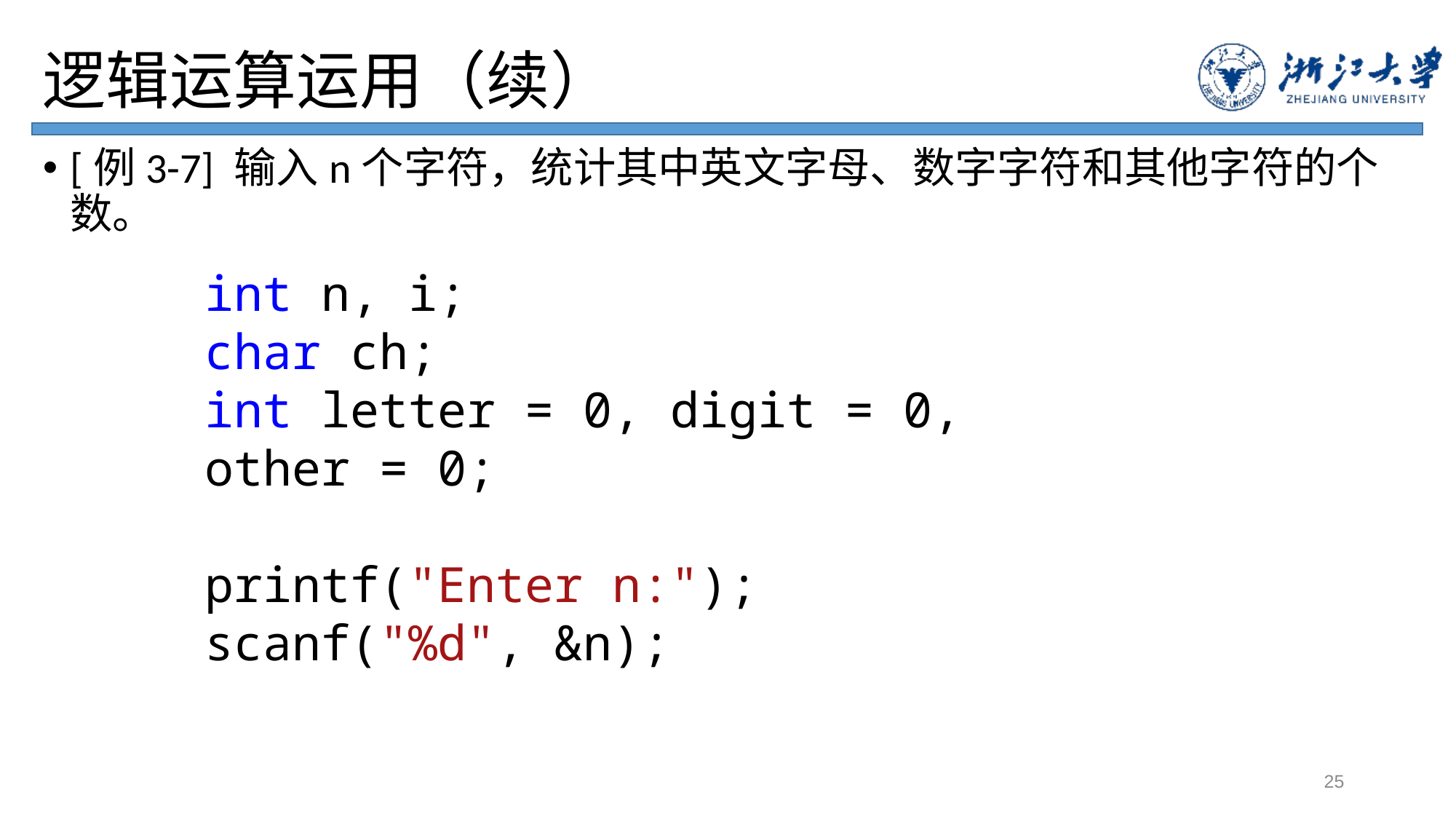

# 逻辑运算运用（续）
[例3-7] 输入n个字符，统计其中英文字母、数字字符和其他字符的个数。

int n, i;
char ch;
int letter = 0, digit = 0, other = 0;

printf("Enter n:");
scanf("%d", &n);
25